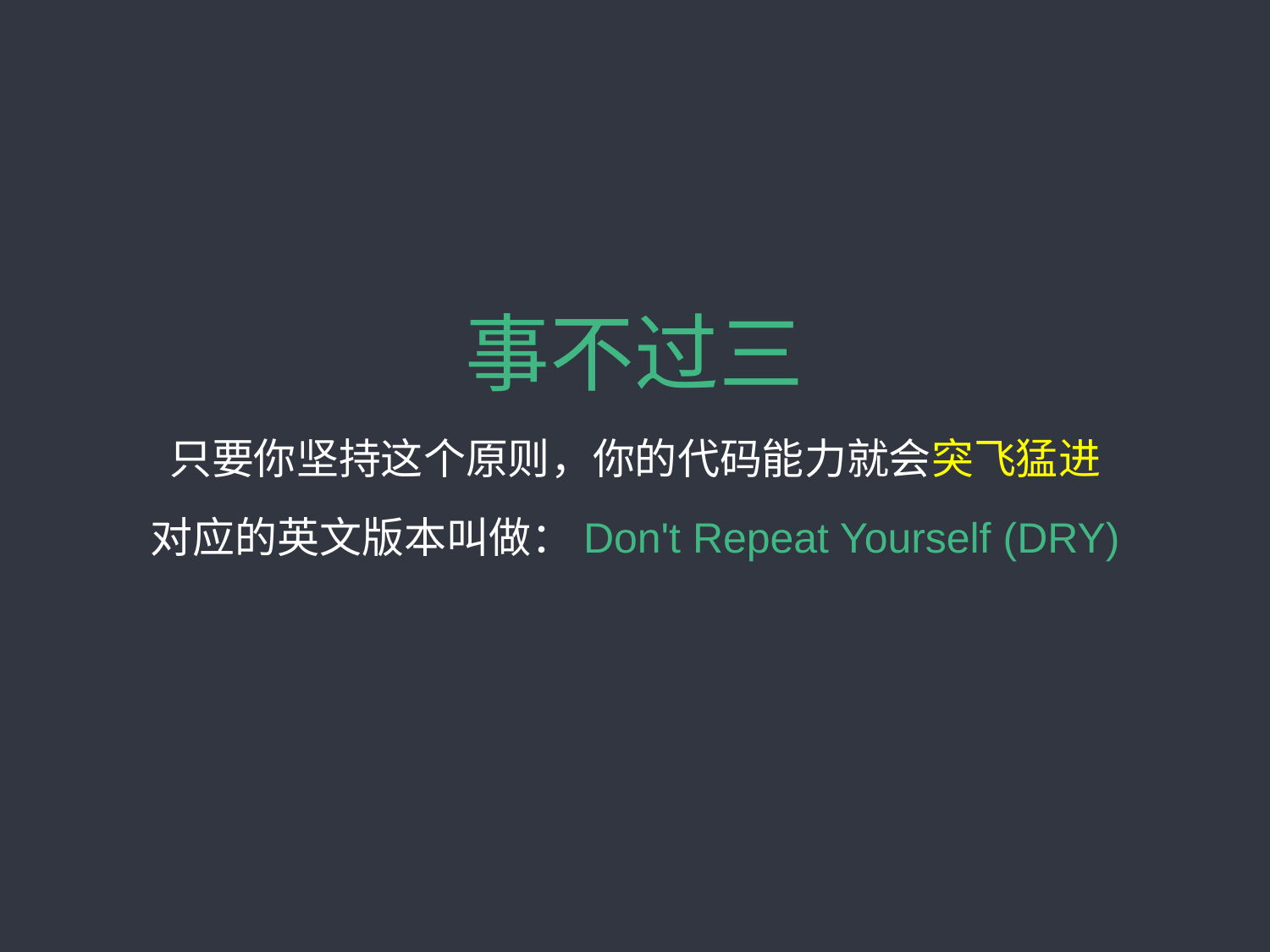

# 事不过三
只要你坚持这个原则，你的代码能力就会突飞猛进
对应的英文版本叫做：Don't Repeat Yourself (DRY)